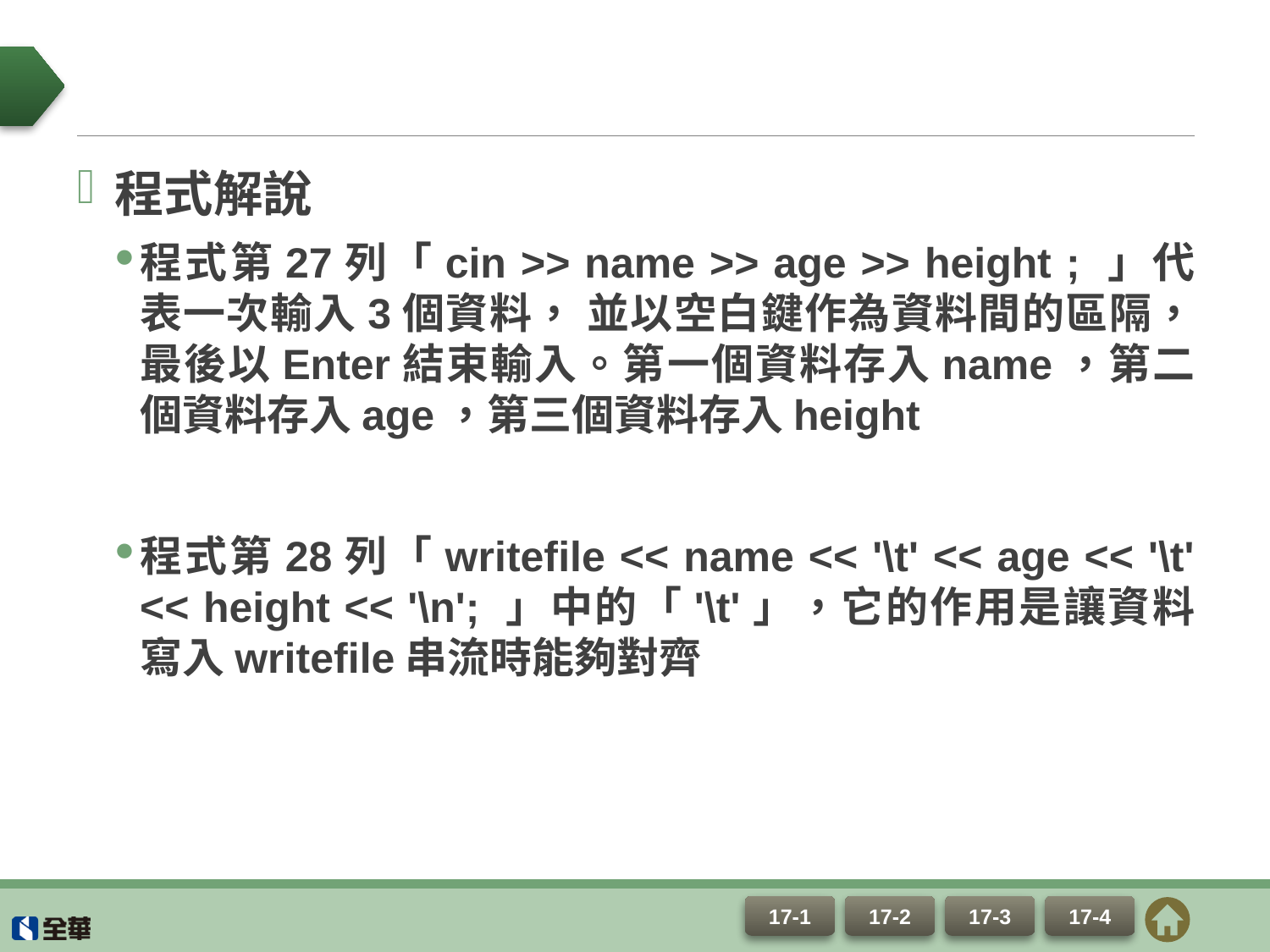

#
程式解說
程式第27列「cin >> name >> age >> height ; 」代表一次輸入3個資料， 並以空白鍵作為資料間的區隔，最後以Enter結束輸入。第一個資料存入name，第二個資料存入age，第三個資料存入height

程式第28列「writefile << name << '\t' << age << '\t' << height << '\n'; 」中的「'\t'」，它的作用是讓資料寫入writefile串流時能夠對齊